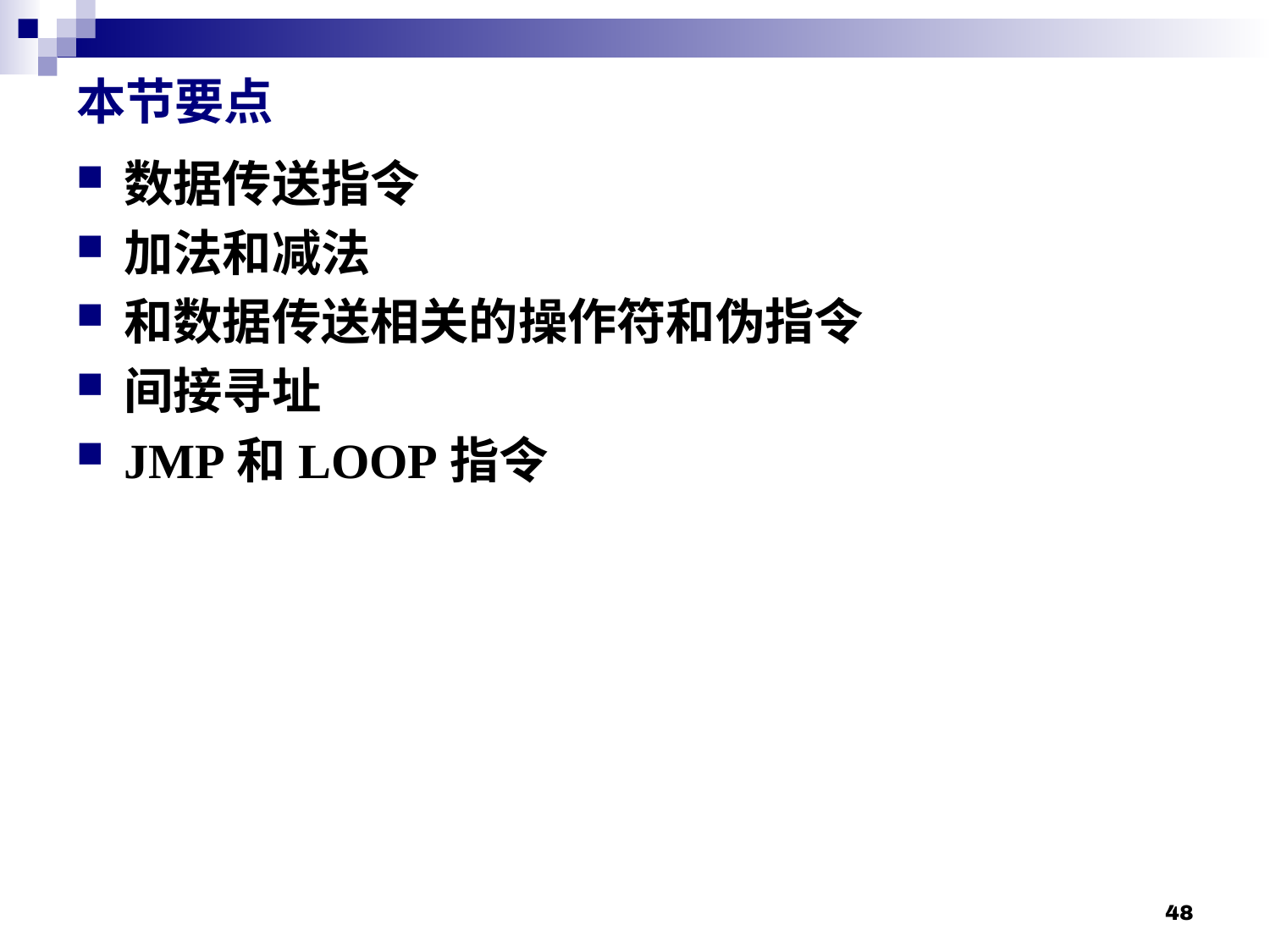

# 本节要点
数据传送指令
加法和减法
和数据传送相关的操作符和伪指令
间接寻址
JMP和LOOP指令
48